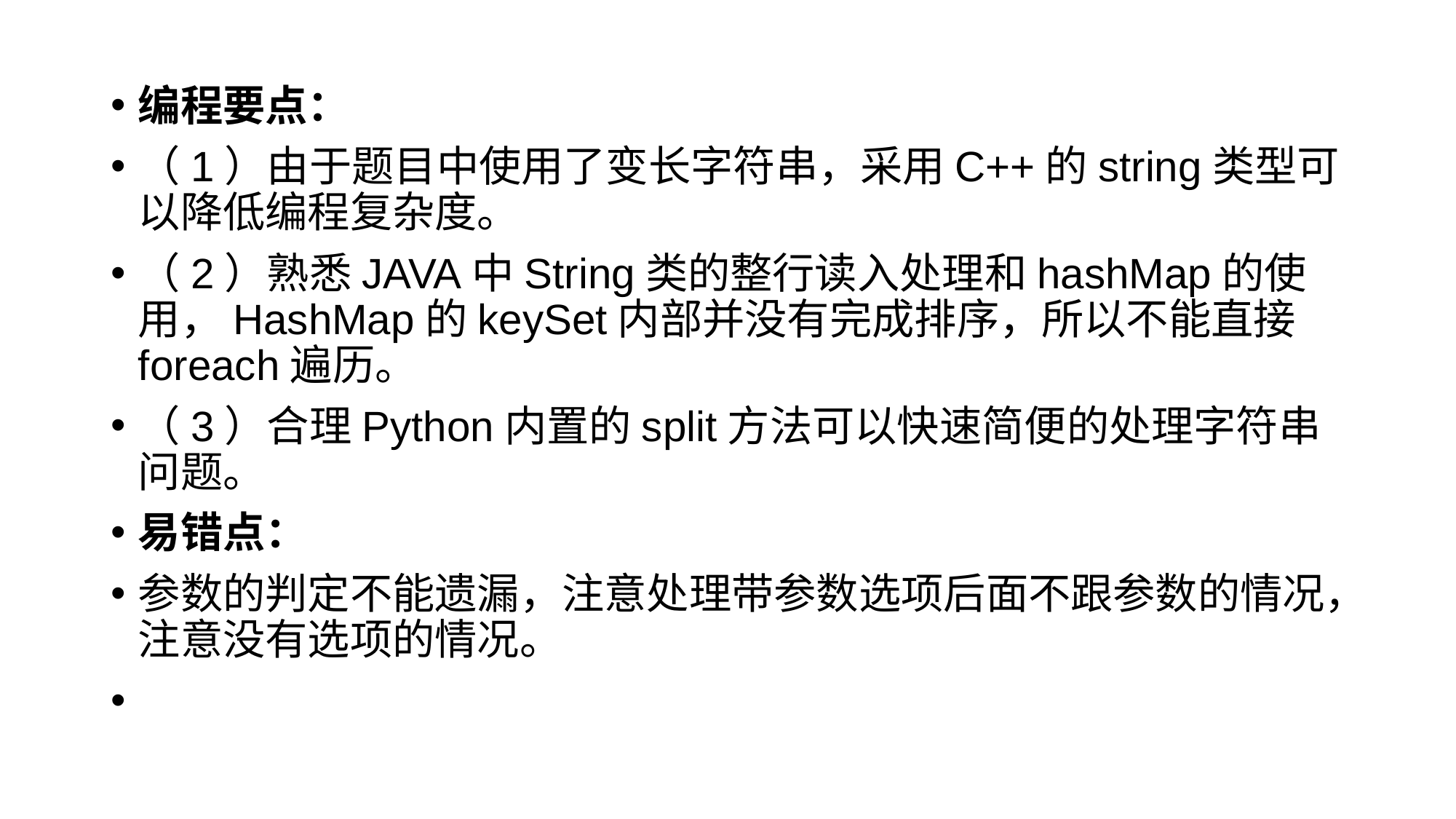

编程要点：
（1）由于题目中使用了变长字符串，采用C++的string类型可以降低编程复杂度。
（2）熟悉JAVA中String类的整行读入处理和hashMap的使用，HashMap的keySet内部并没有完成排序，所以不能直接foreach遍历。
（3）合理Python内置的split方法可以快速简便的处理字符串问题。
易错点：
参数的判定不能遗漏，注意处理带参数选项后面不跟参数的情况，注意没有选项的情况。